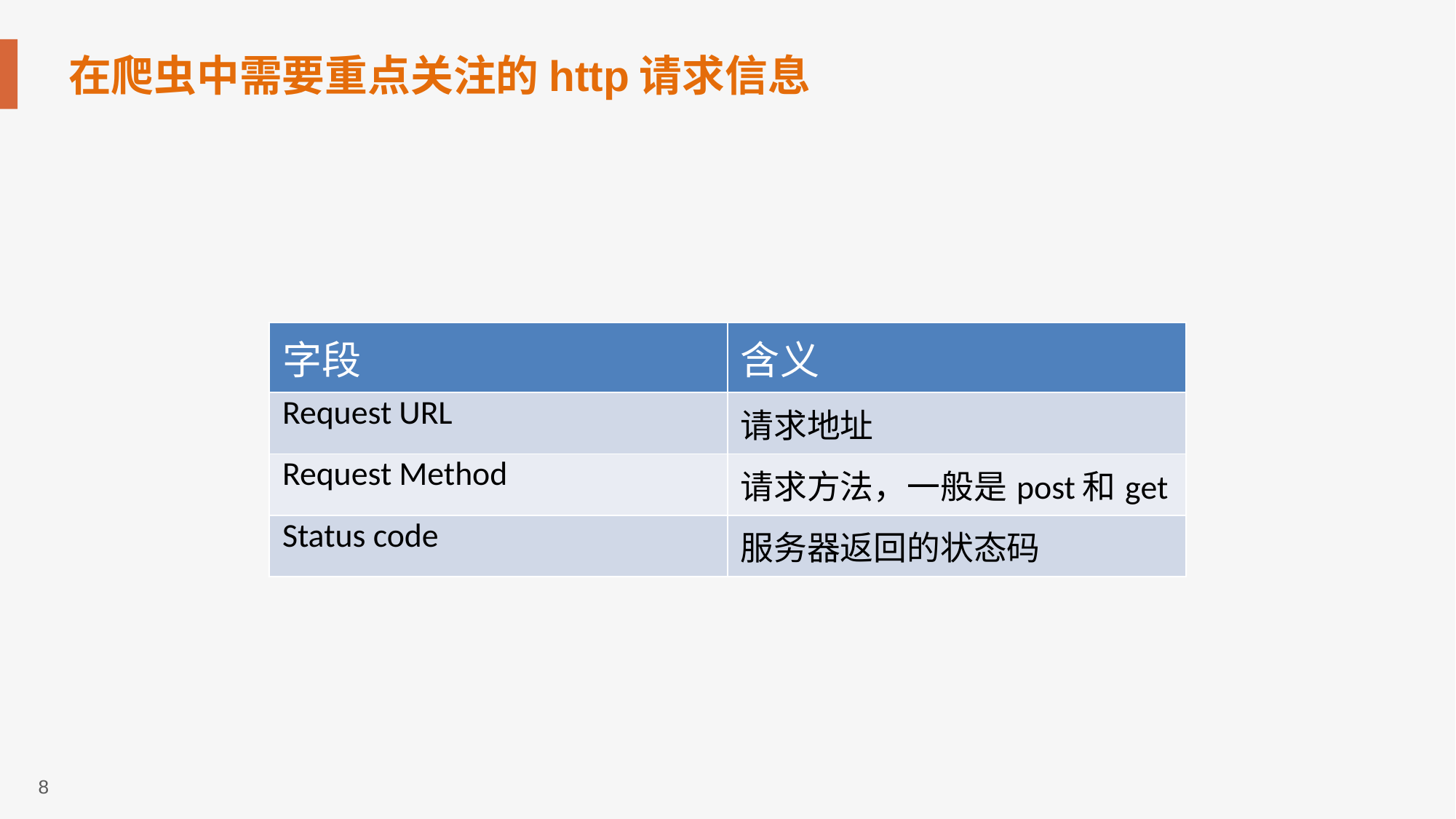

# 在爬虫中需要重点关注的http请求信息

| 字段 | 含义 |
| --- | --- |
| Request URL | 请求地址 |
| Request Method | 请求方法，一般是post和get |
| Status code | 服务器返回的状态码 |